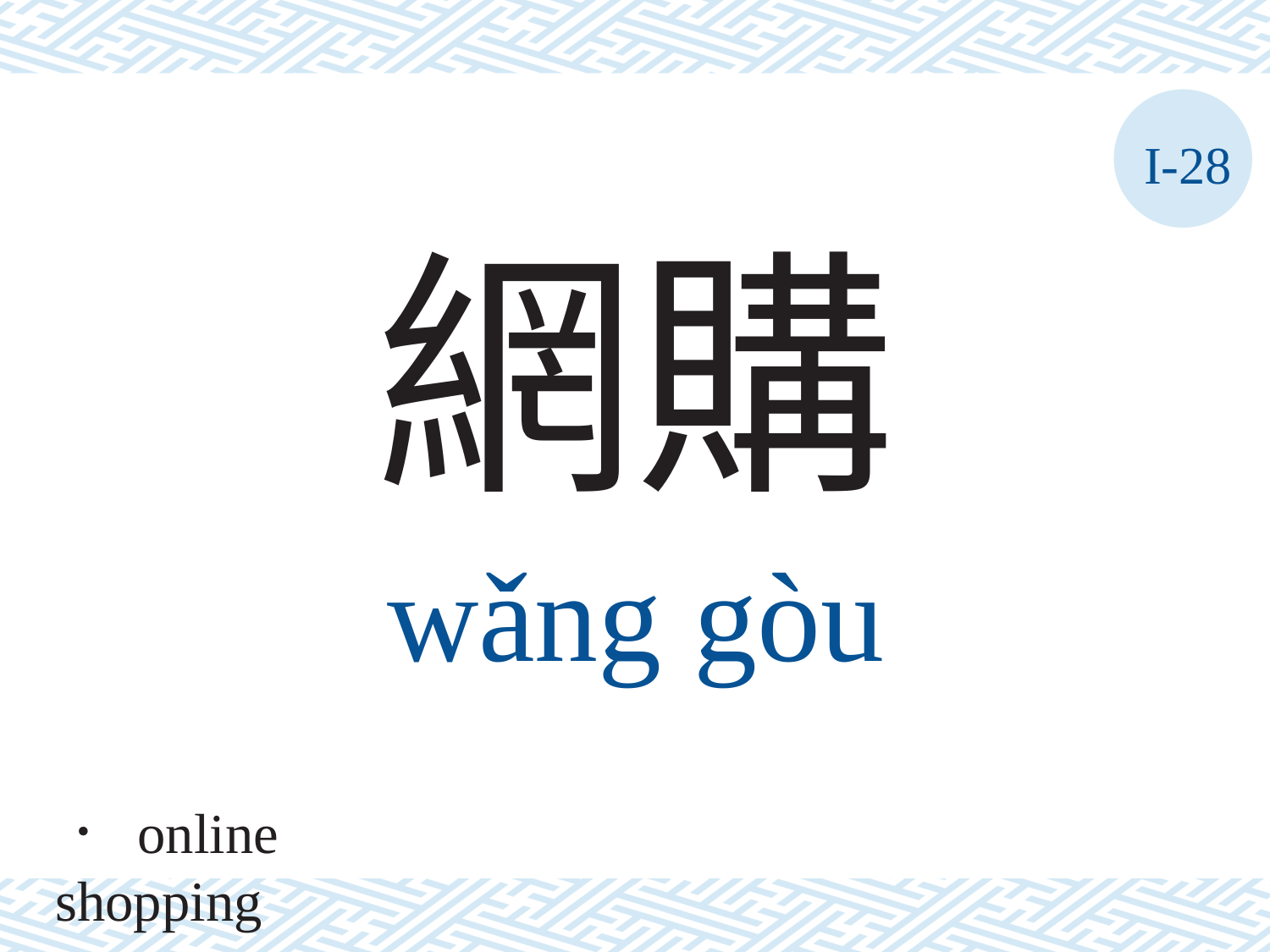

I-28
網購
wǎng	gòu
． online shopping